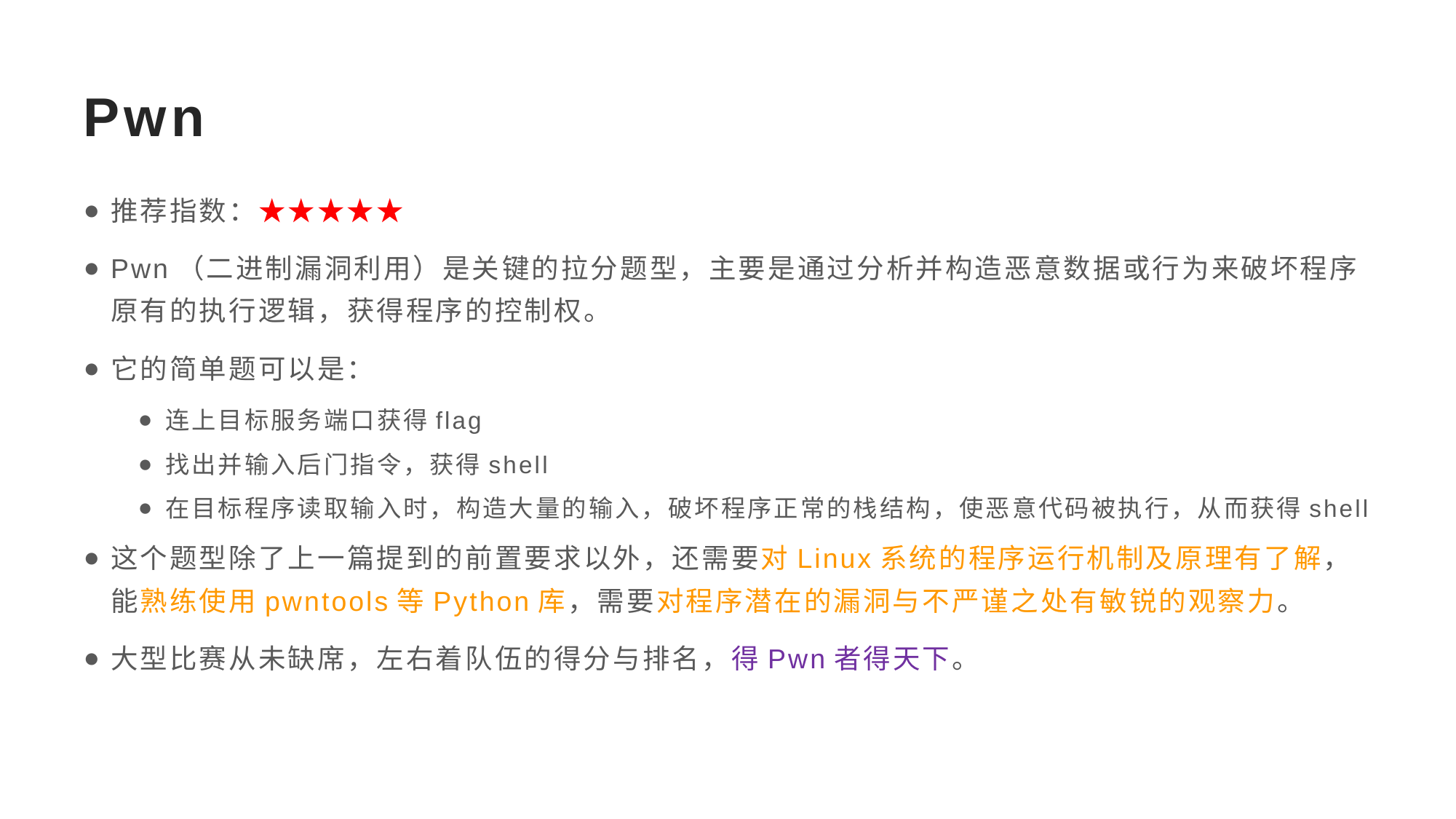

# Pwn
推荐指数：★★★★★
Pwn（二进制漏洞利用）是关键的拉分题型，主要是通过分析并构造恶意数据或行为来破坏程序原有的执行逻辑，获得程序的控制权。
它的简单题可以是：
连上目标服务端口获得flag
找出并输入后门指令，获得shell
在目标程序读取输入时，构造大量的输入，破坏程序正常的栈结构，使恶意代码被执行，从而获得shell
这个题型除了上一篇提到的前置要求以外，还需要对Linux系统的程序运行机制及原理有了解，能熟练使用pwntools等Python库，需要对程序潜在的漏洞与不严谨之处有敏锐的观察力。
大型比赛从未缺席，左右着队伍的得分与排名，得Pwn者得天下。